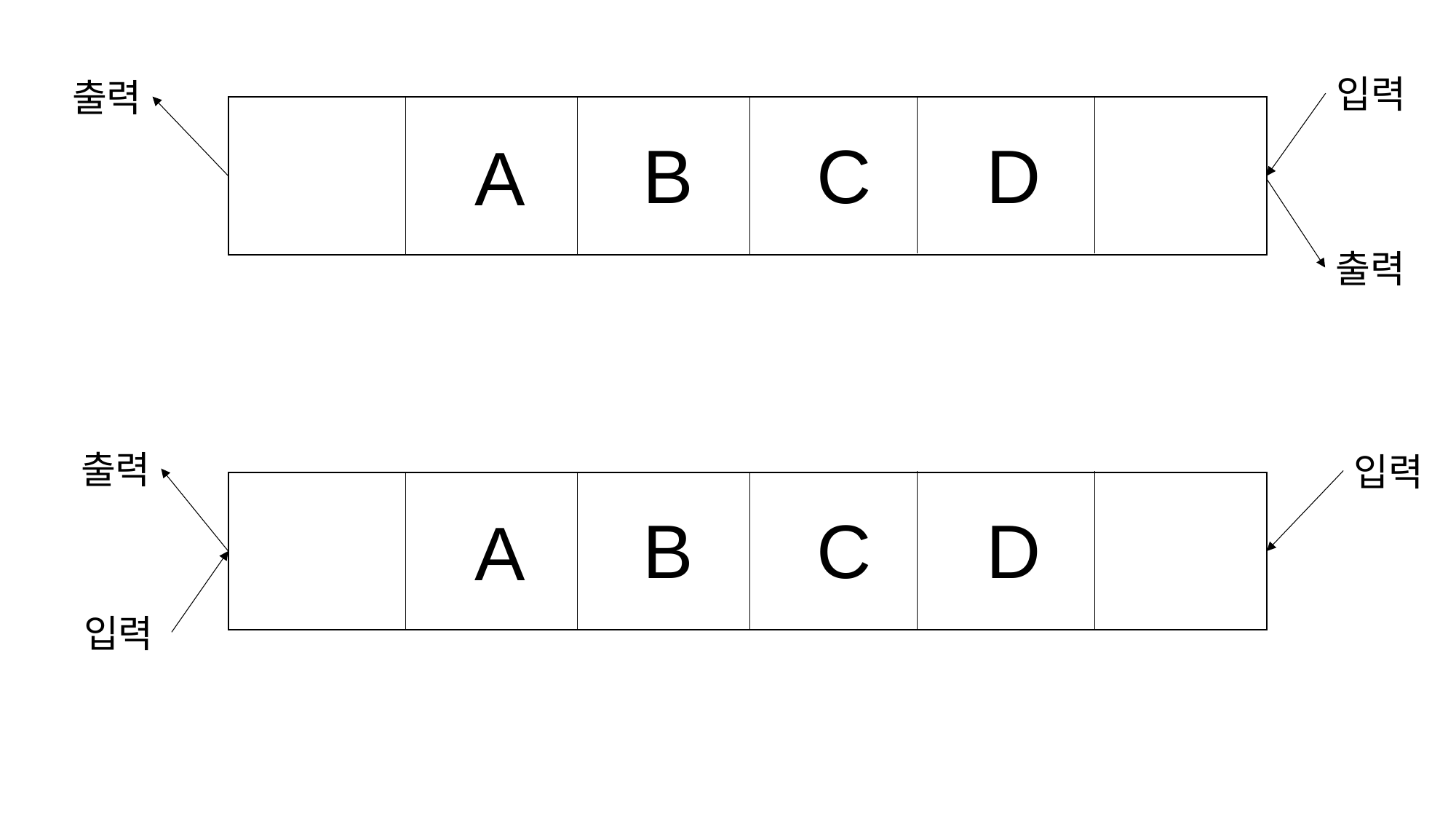

입력
출력

B
C
D
A
출력
출력
입력

B
C
D
A
입력